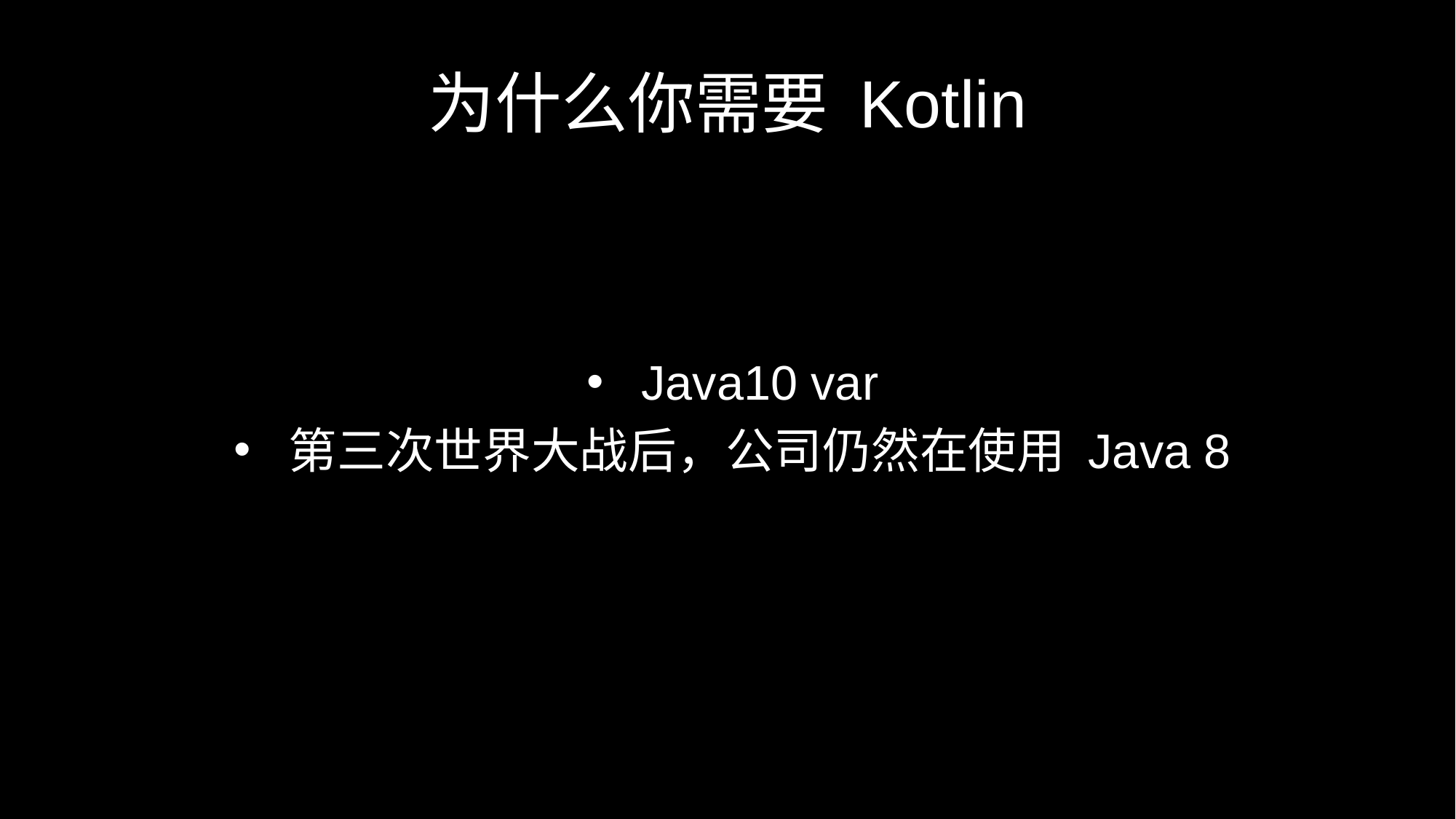

# 为什么你需要 Kotlin
Java10 var
第三次世界大战后，公司仍然在使用 Java 8